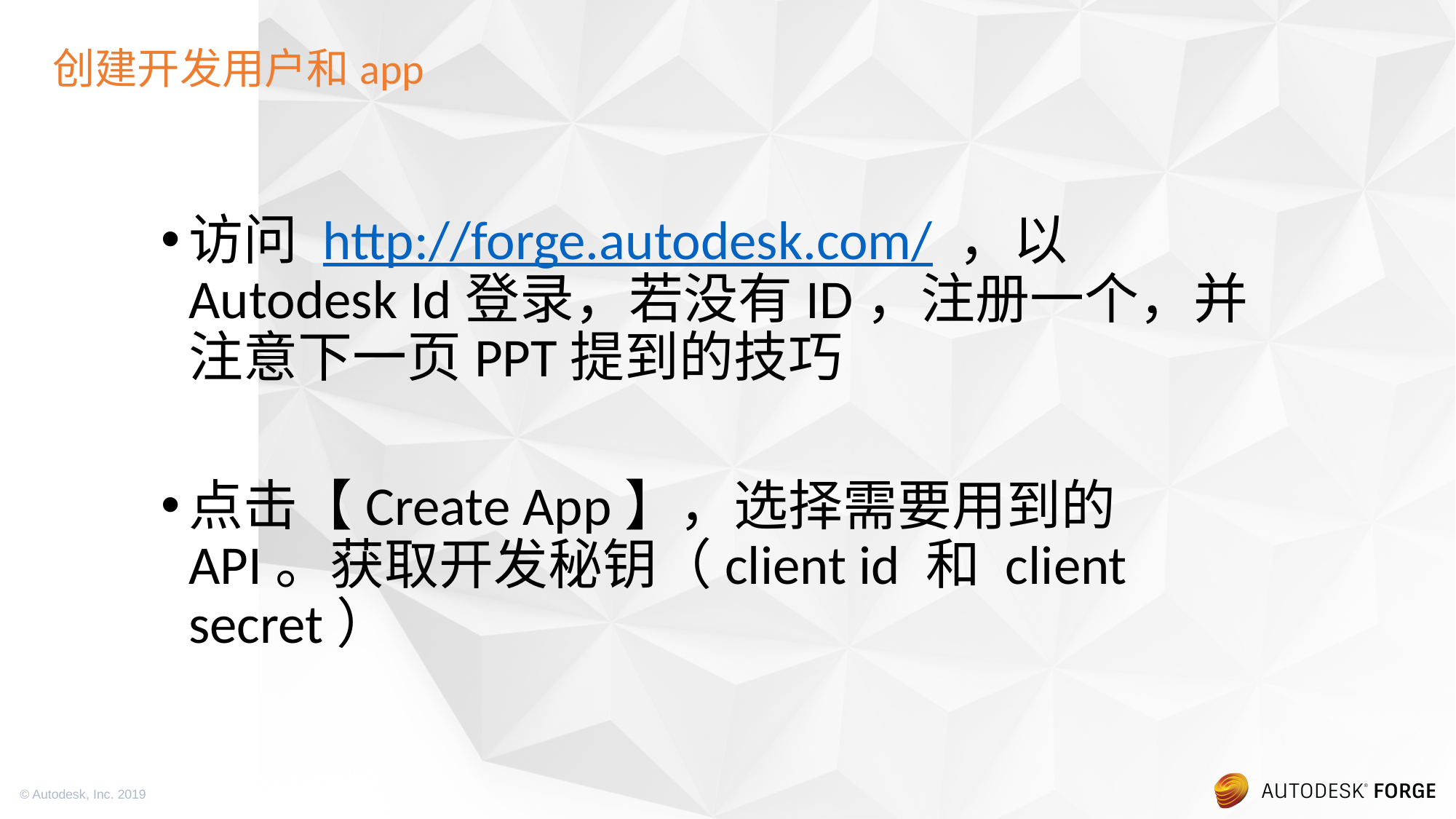

# 创建开发用户和app
访问 http://forge.autodesk.com/ ，以Autodesk Id登录，若没有ID，注册一个，并注意下一页PPT提到的技巧

点击【Create App】，选择需要用到的API。获取开发秘钥（client id 和 client secret）